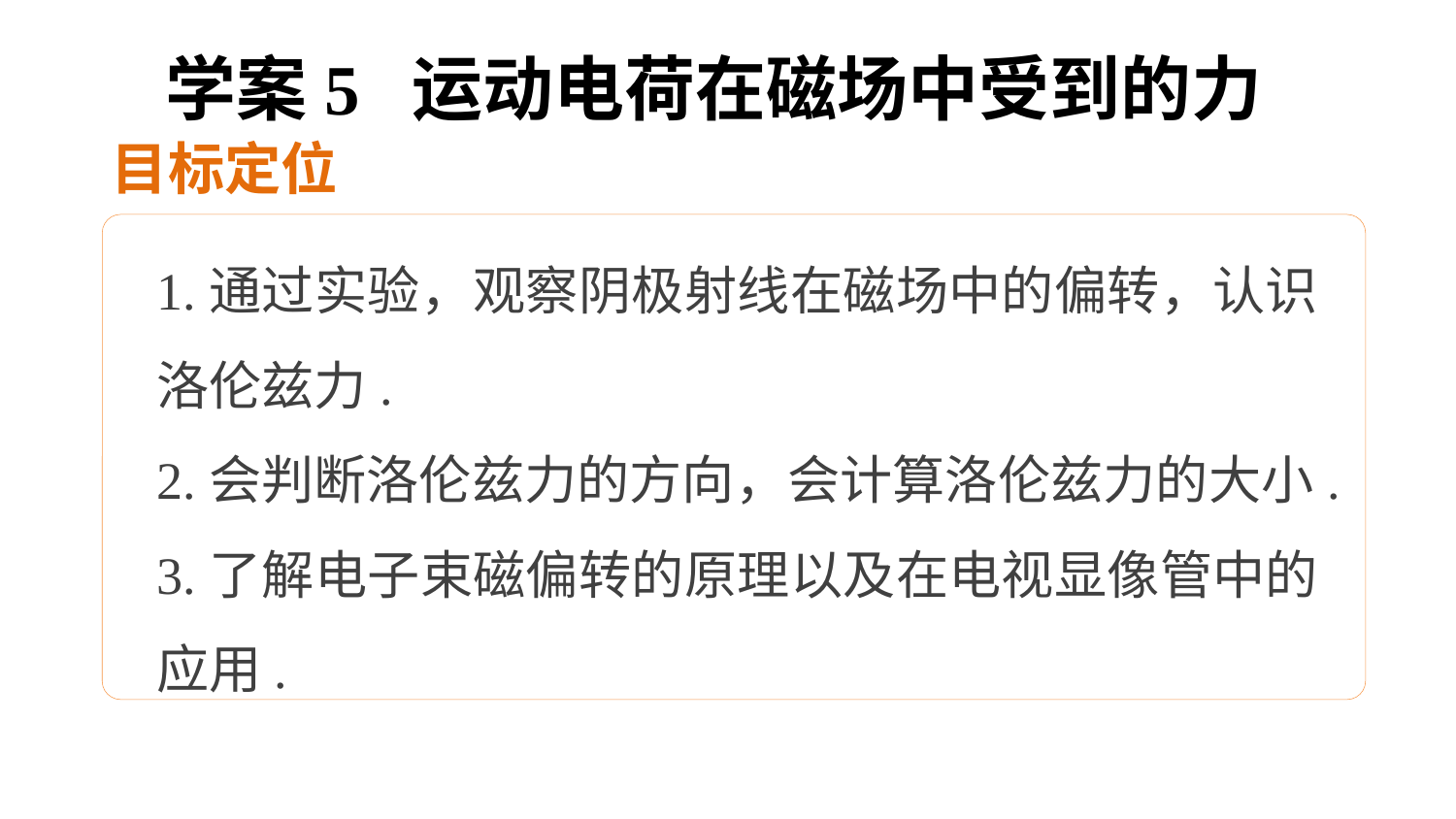

学案5  运动电荷在磁场中受到的力

目标定位

1.通过实验，观察阴极射线在磁场中的偏转，认识洛伦兹力.
2.会判断洛伦兹力的方向，会计算洛伦兹力的大小.
3.了解电子束磁偏转的原理以及在电视显像管中的应用.